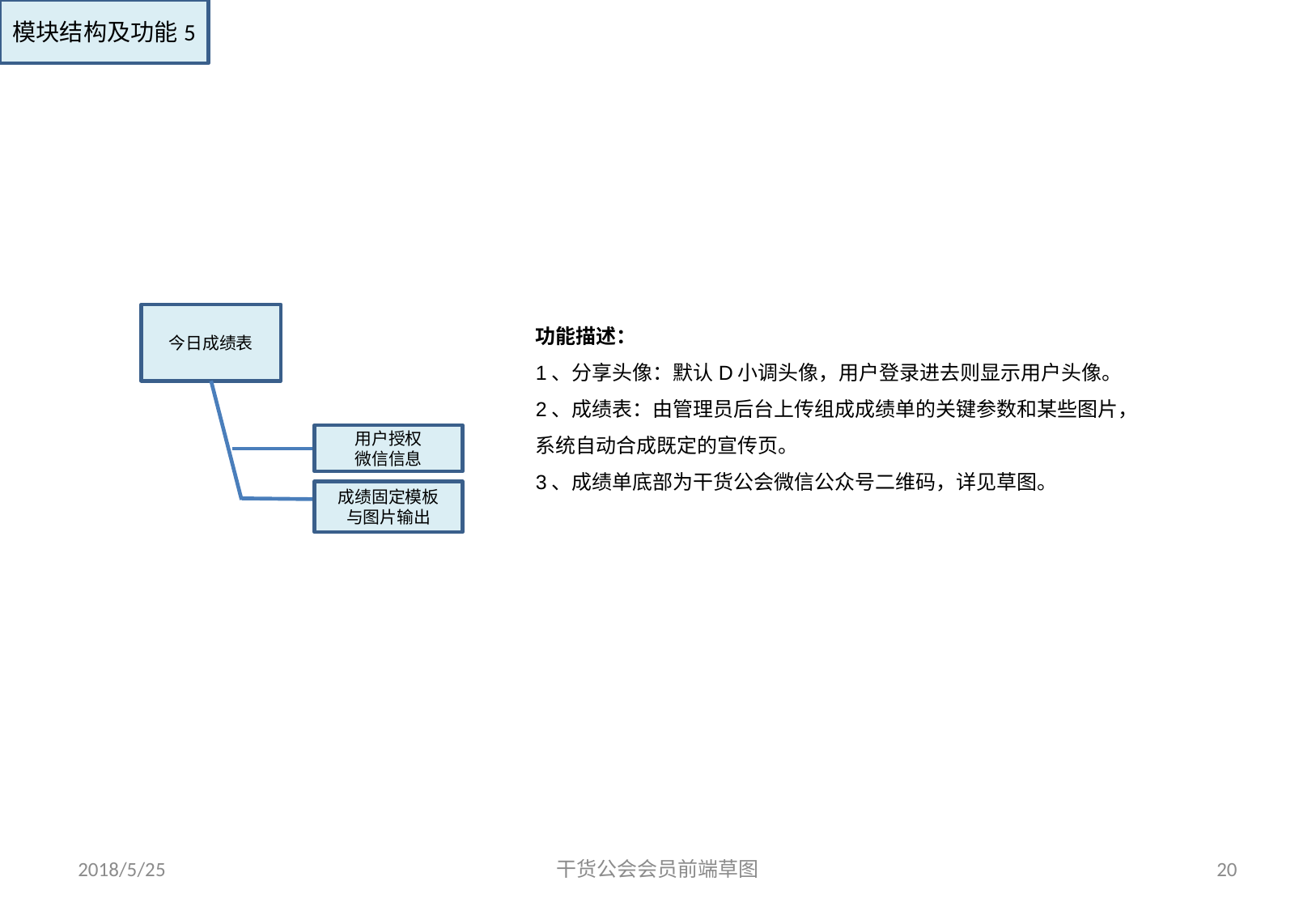

模块结构及功能5
今日成绩表
用户授权
微信信息
成绩固定模板
与图片输出
功能描述：
1、分享头像：默认D小调头像，用户登录进去则显示用户头像。
2、成绩表：由管理员后台上传组成成绩单的关键参数和某些图片，系统自动合成既定的宣传页。
3、成绩单底部为干货公会微信公众号二维码，详见草图。
2018/5/25
干货公会会员前端草图
20